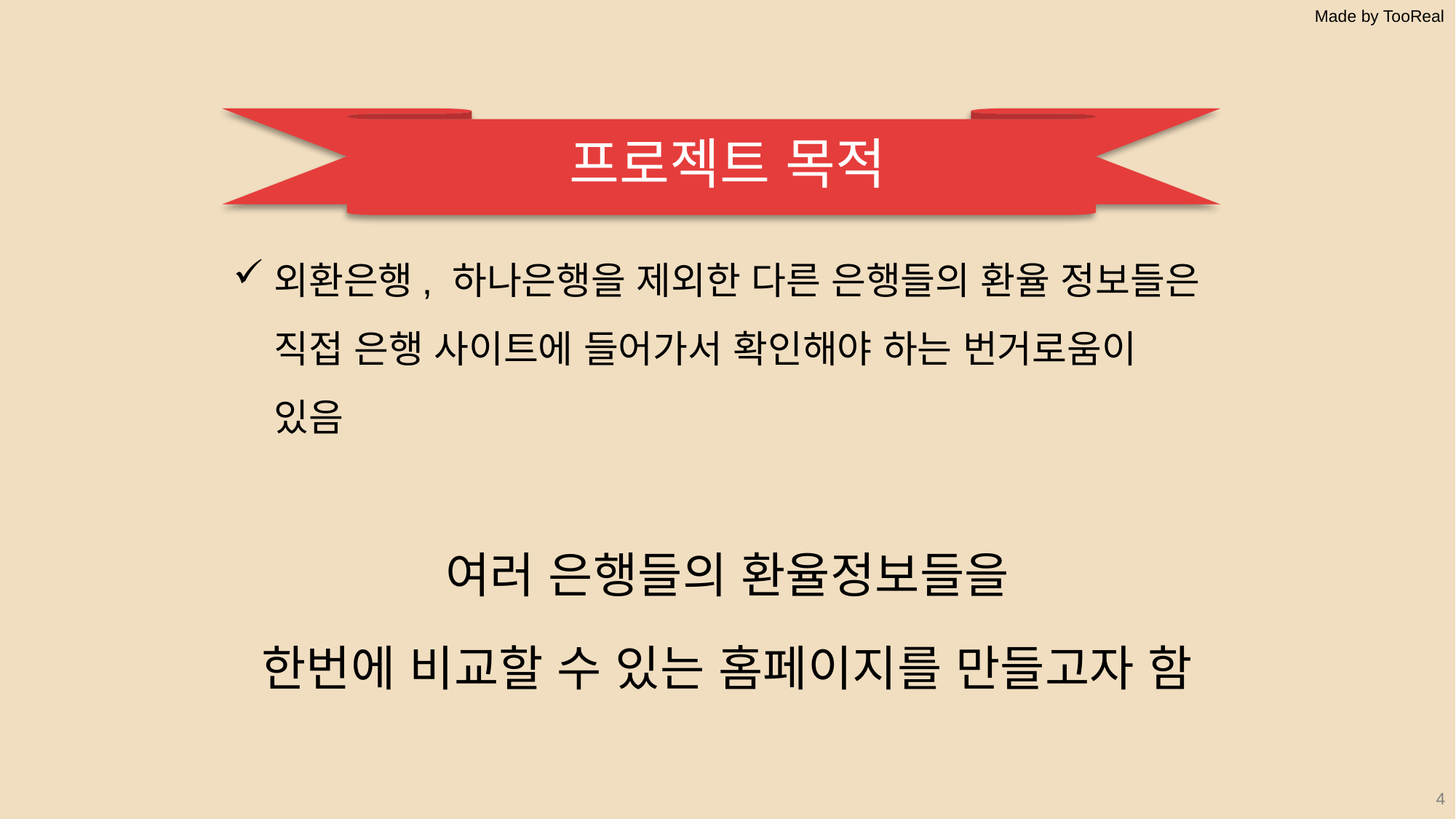

# 프로젝트 목적
외환은행, 하나은행을 제외한 다른 은행들의 환율 정보들은 직접 은행 사이트에 들어가서 확인해야 하는 번거로움이 있음

여러 은행들의 환율정보들을
한번에 비교할 수 있는 홈페이지를 만들고자 함

4